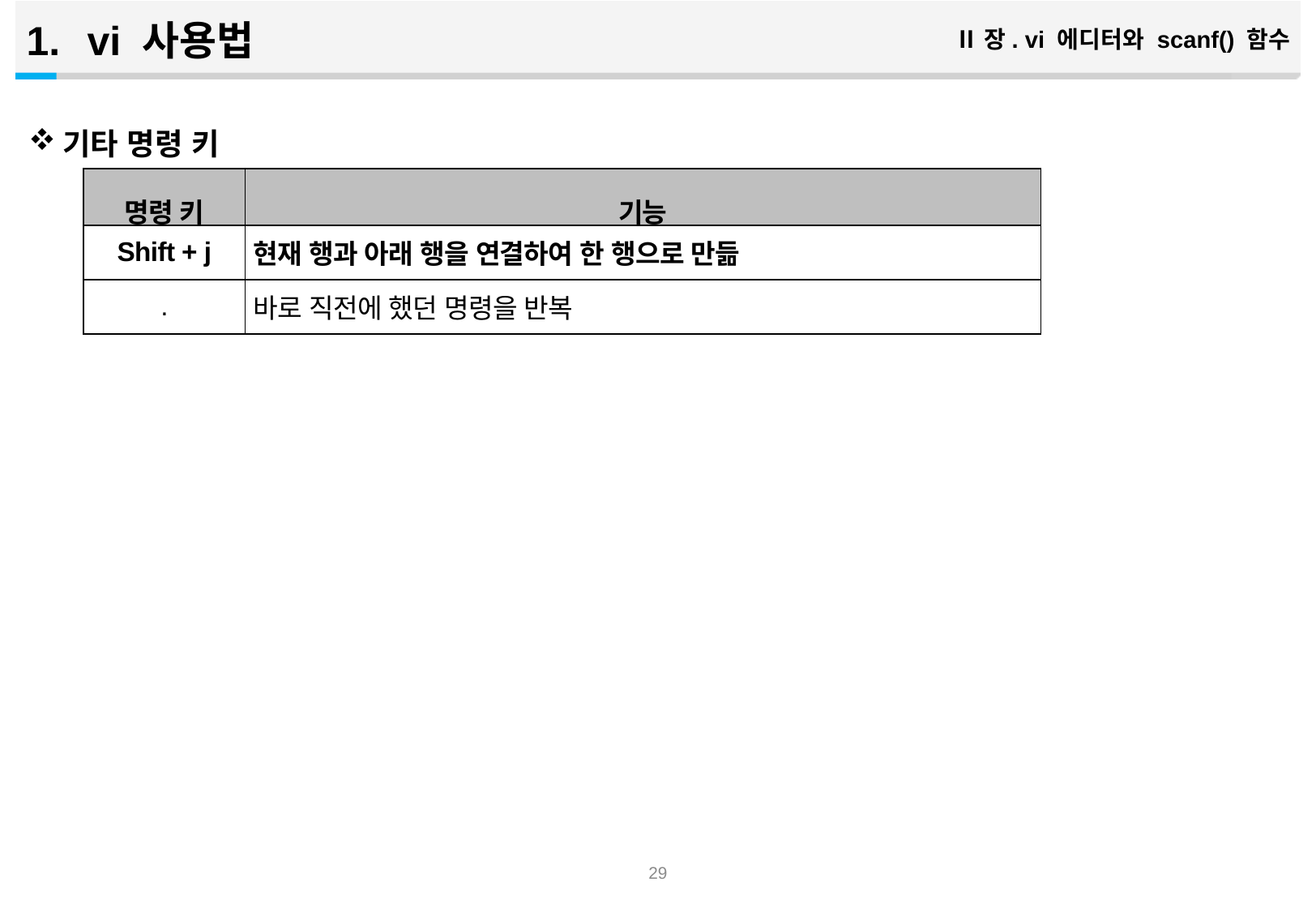

vi 사용법
Ⅱ장. vi 에디터와 scanf() 함수
기타 명령 키
| 명령 키 | 기능 |
| --- | --- |
| Shift + j | 현재 행과 아래 행을 연결하여 한 행으로 만듦 |
| . | 바로 직전에 했던 명령을 반복 |
29